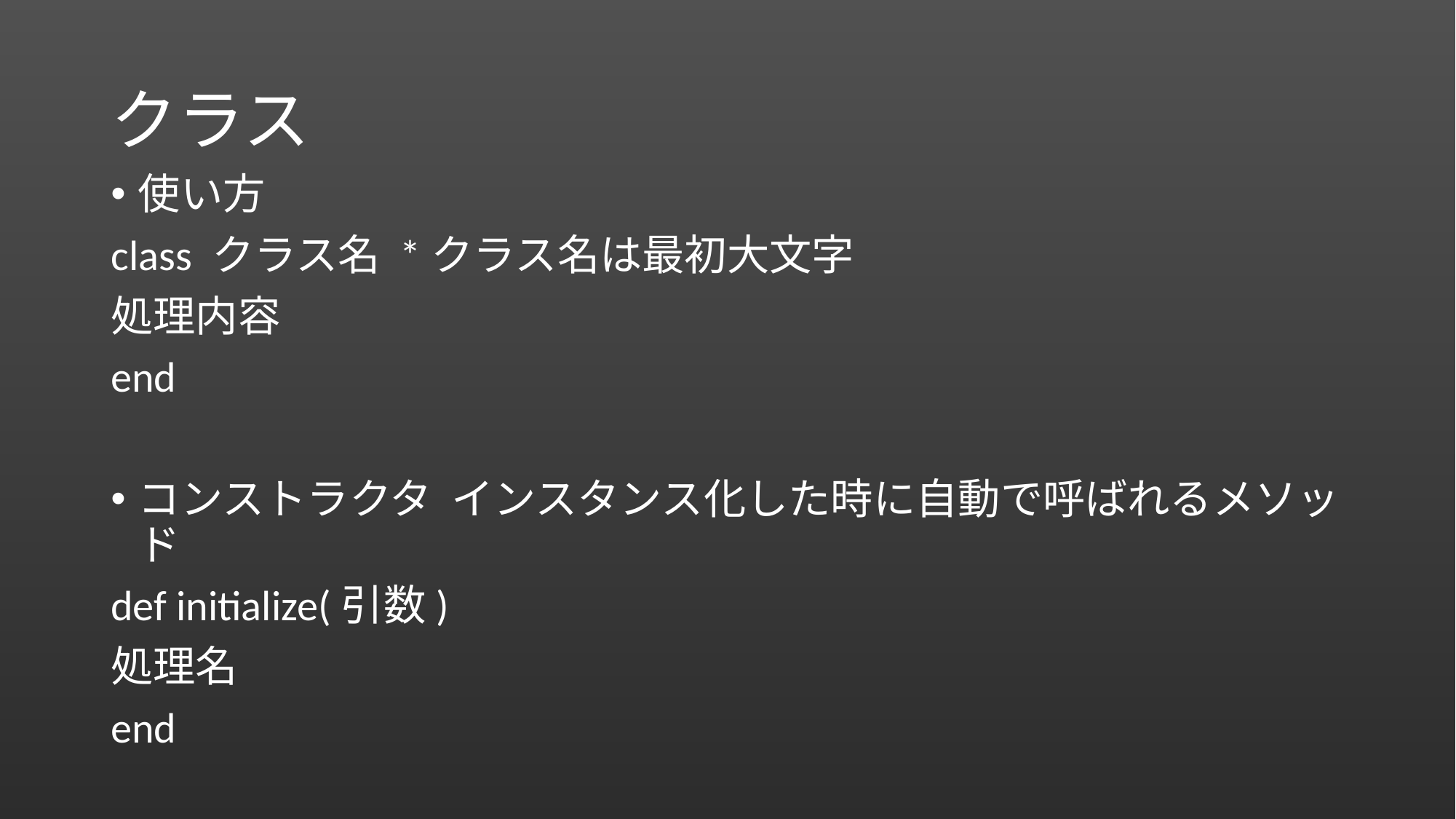

# クラス
使い方
class クラス名 *クラス名は最初大文字
処理内容
end

コンストラクタ  インスタンス化した時に自動で呼ばれるメソッド
def initialize(引数)
処理名
end